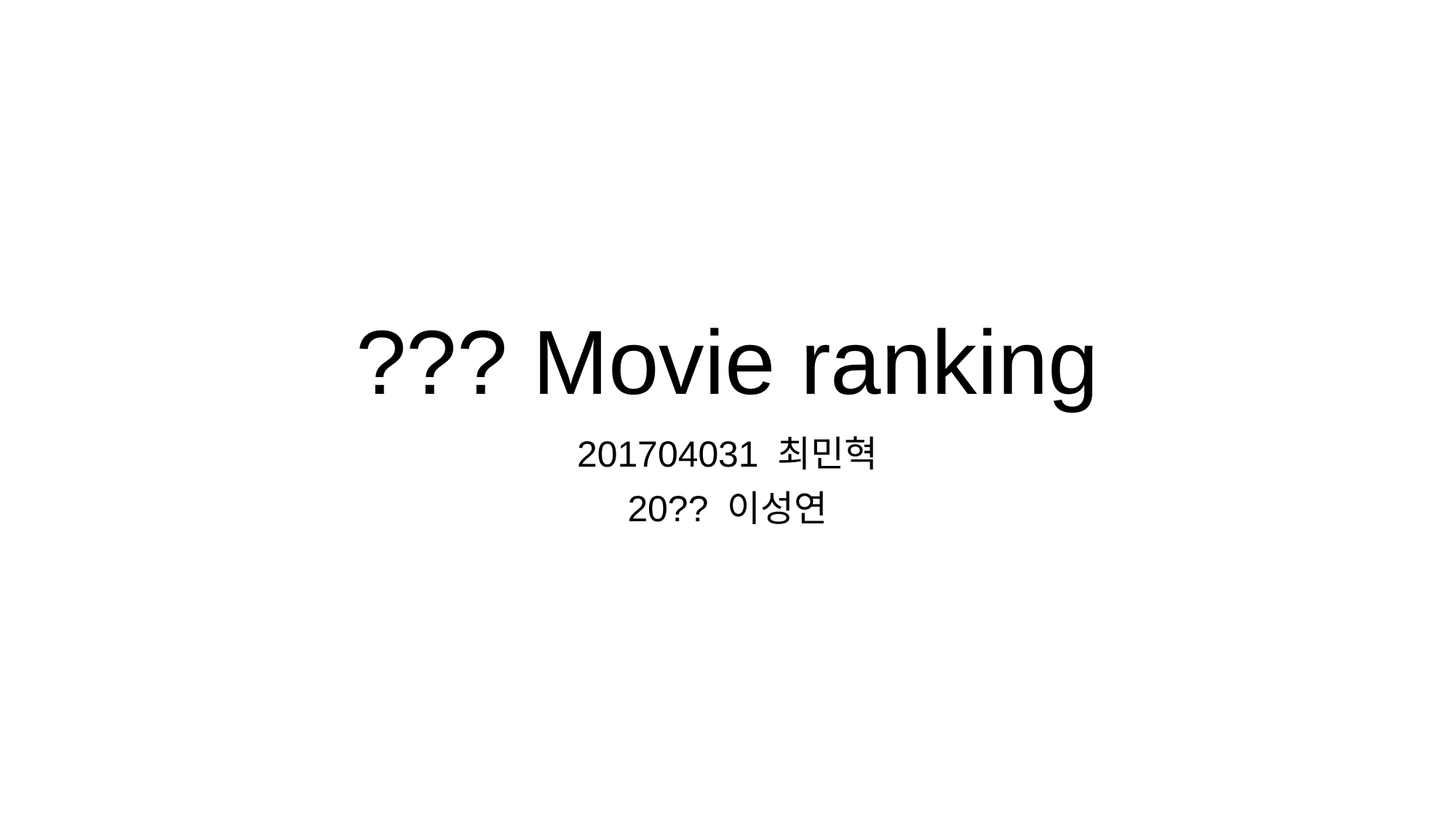

# ??? Movie ranking
201704031 최민혁
20?? 이성연